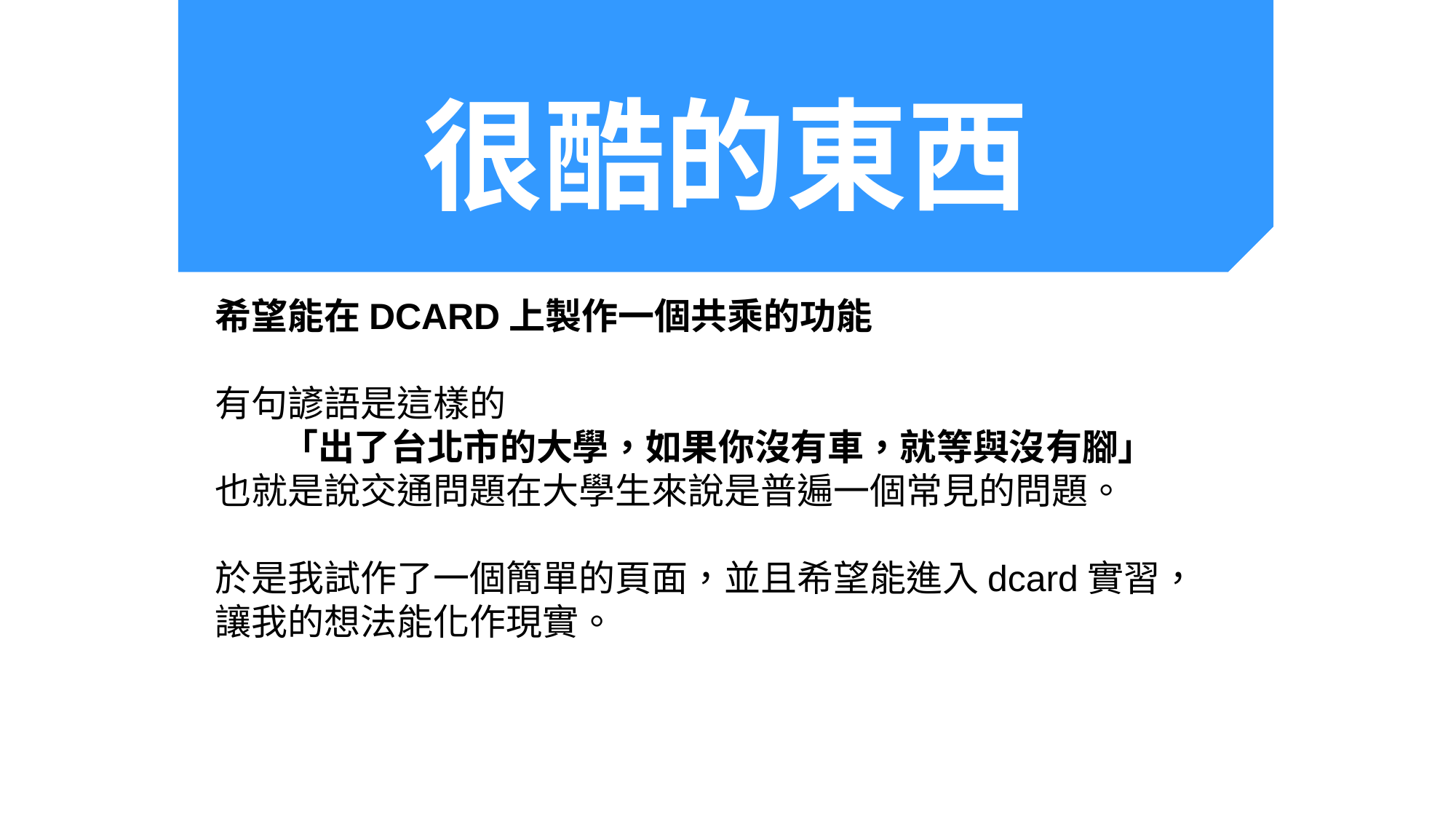

很酷的東西
(
希望能在DCARD上製作一個共乘的功能

有句諺語是這樣的
「出了台北市的大學，如果你沒有車，就等與沒有腳」
也就是說交通問題在大學生來說是普遍一個常見的問題。

於是我試作了一個簡單的頁面，並且希望能進入dcard實習，讓我的想法能化作現實。